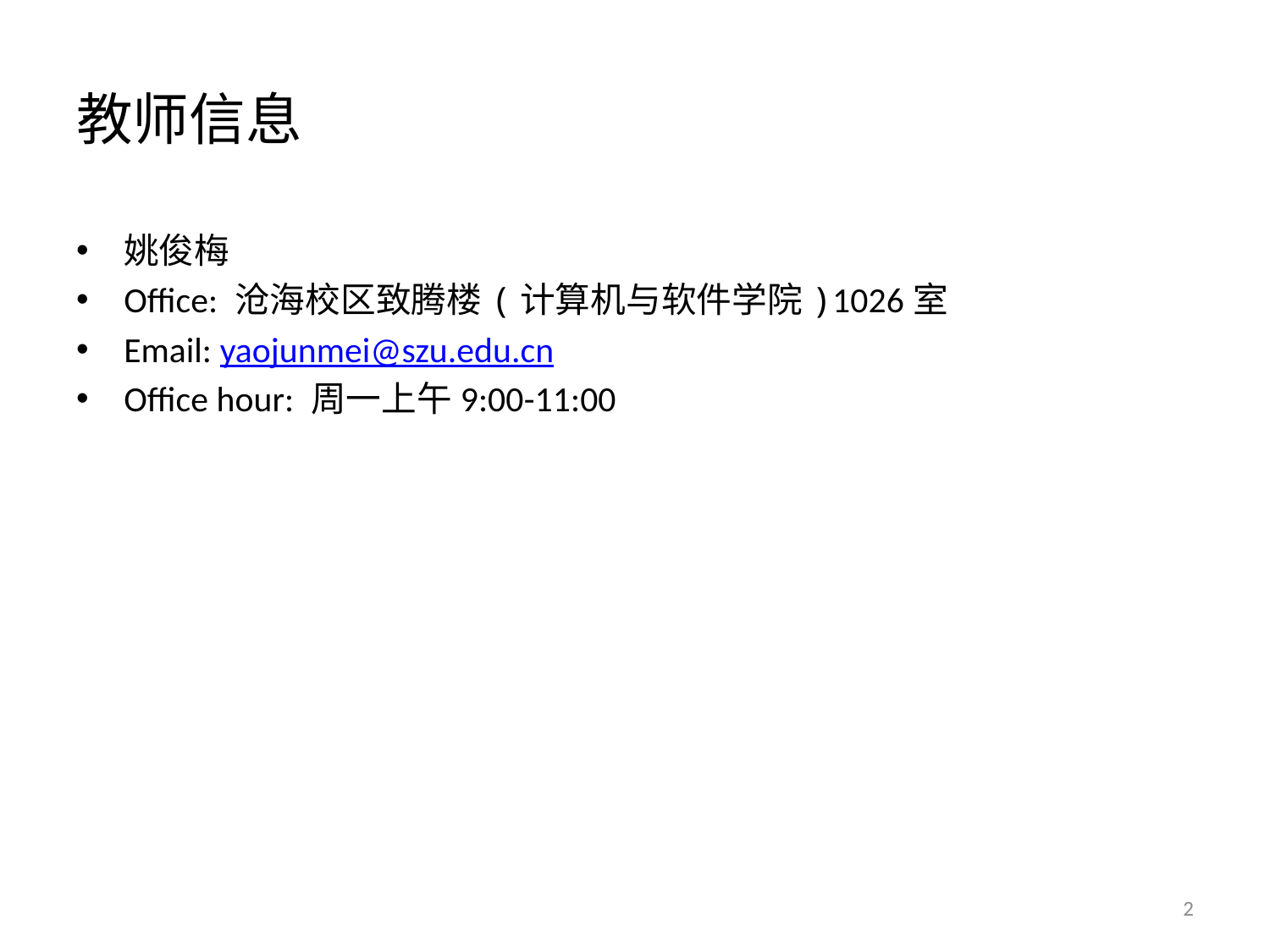

# 教师信息
姚俊梅
Office: 沧海校区致腾楼(计算机与软件学院)1026室
Email: yaojunmei@szu.edu.cn
Office hour: 周一上午9:00-11:00

2